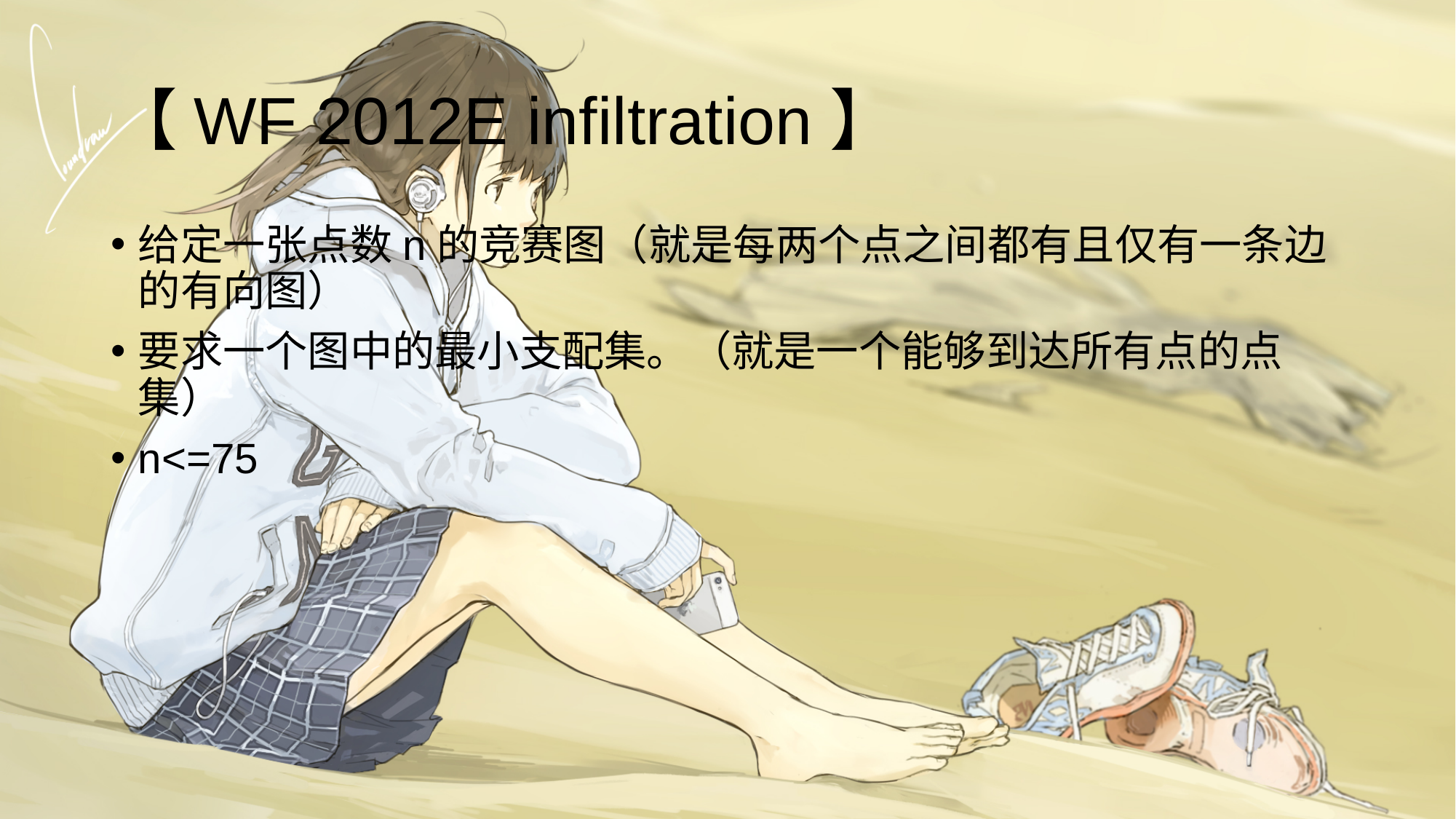

# 【WF 2012E infiltration】
给定一张点数n的竞赛图（就是每两个点之间都有且仅有一条边的有向图）
要求一个图中的最小支配集。（就是一个能够到达所有点的点集）
n<=75